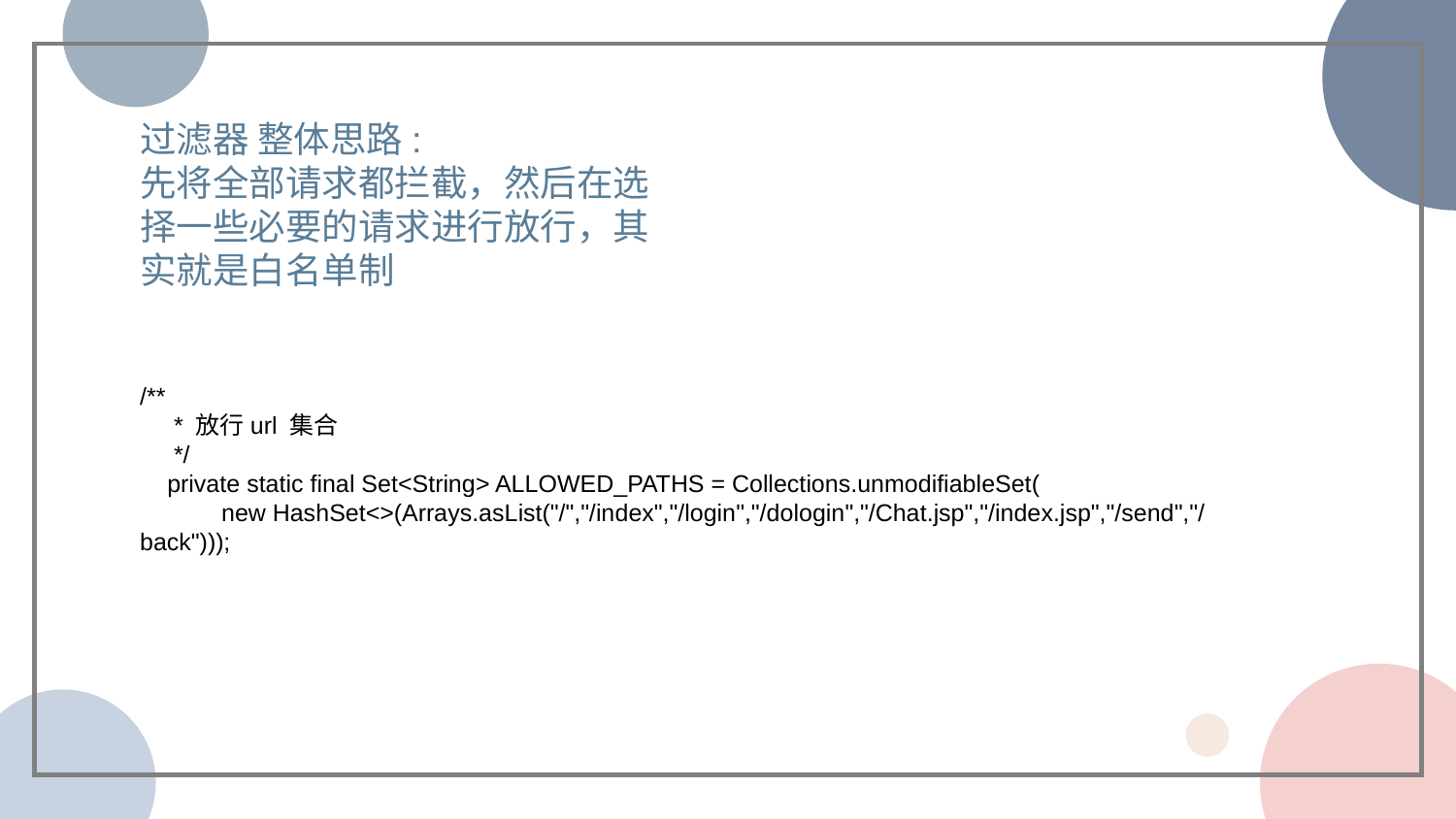

过滤器 整体思路:
先将全部请求都拦截，然后在选择一些必要的请求进行放行，其实就是白名单制
/**
     * 放行url 集合
     */
    private static final Set<String> ALLOWED_PATHS = Collections.unmodifiableSet(
            new HashSet<>(Arrays.asList("/","/index","/login","/dologin","/Chat.jsp","/index.jsp","/send","/back")));